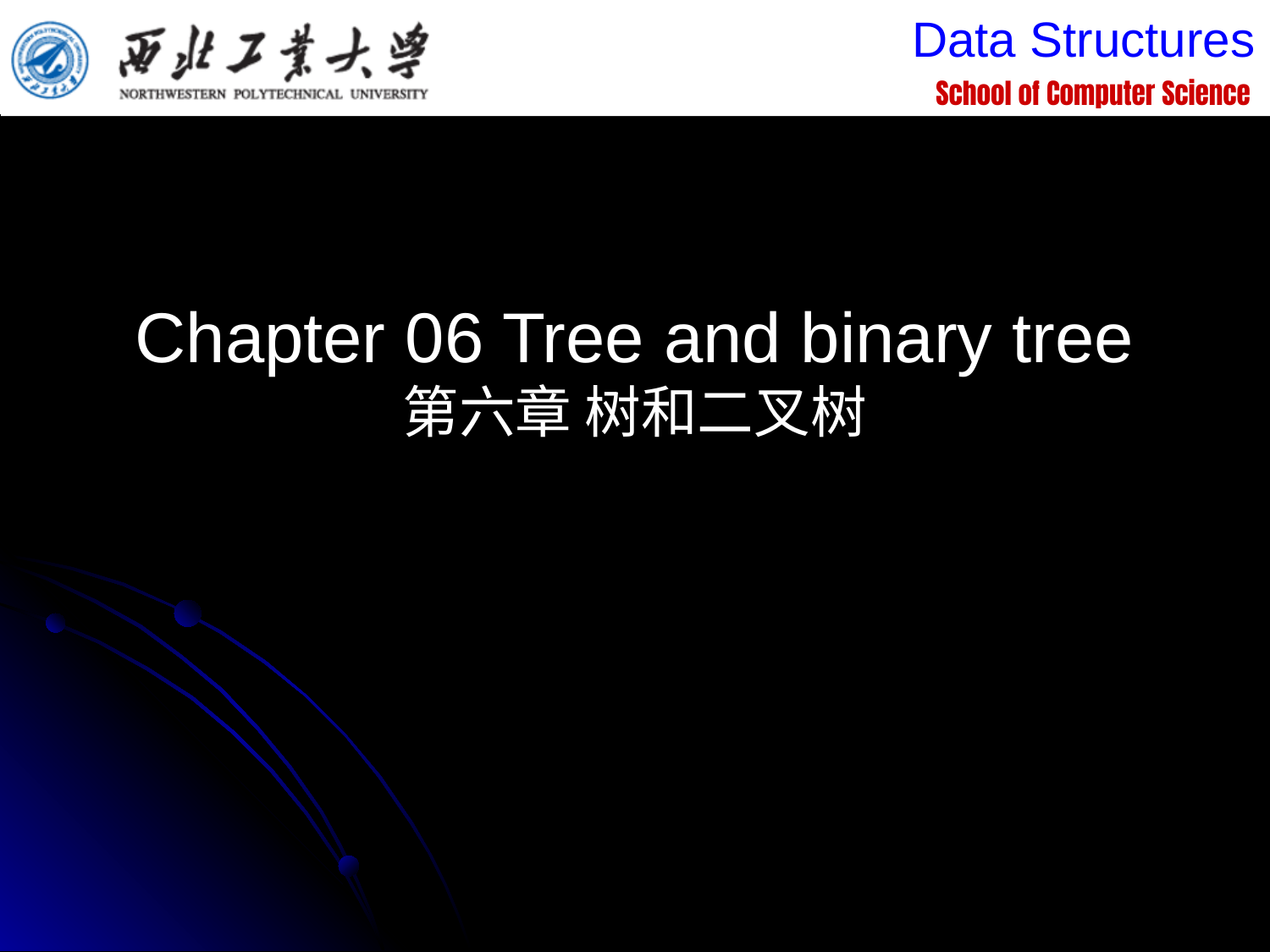

# Chapter 06 Tree and binary tree 第六章 树和二叉树